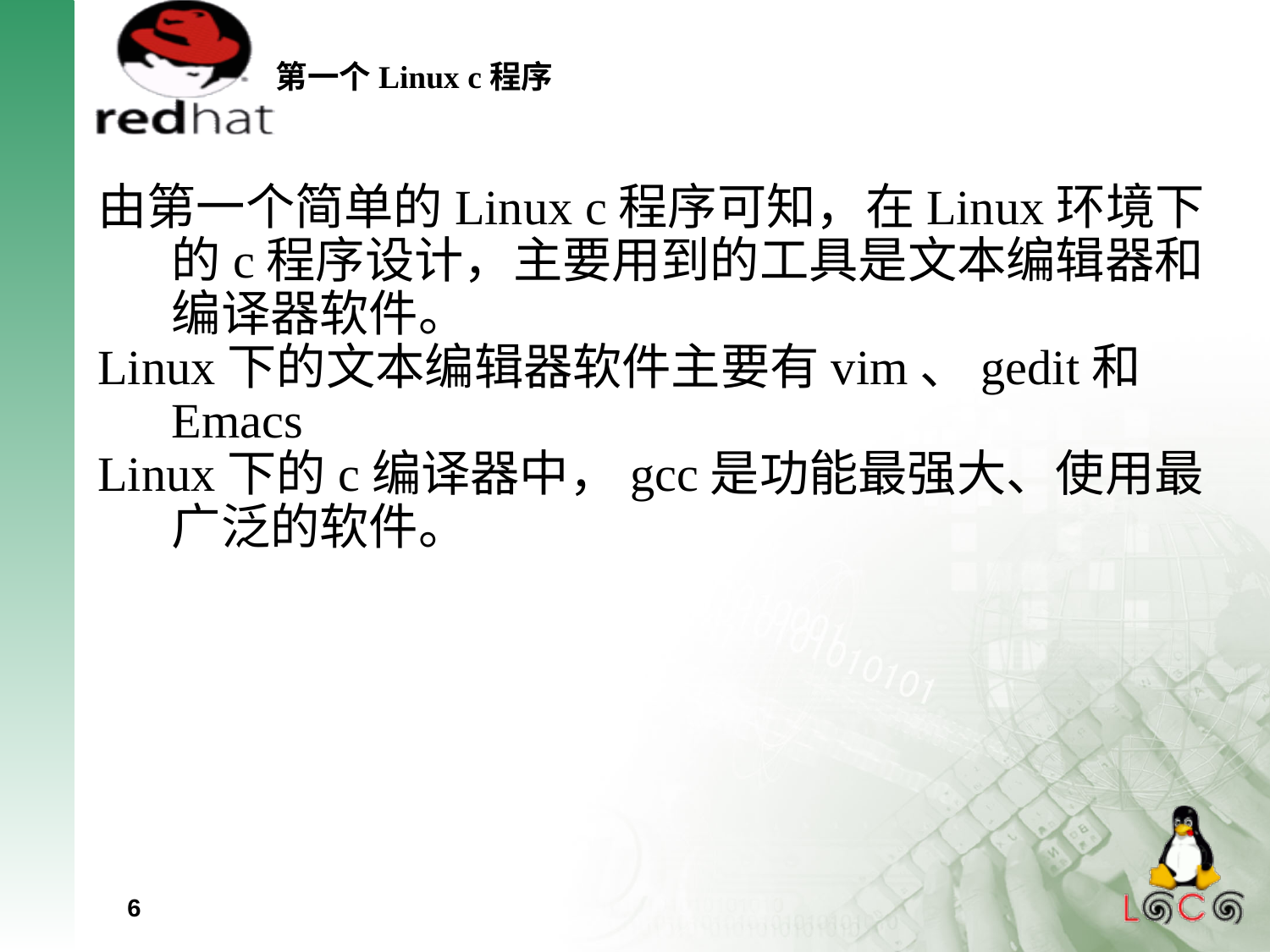

第一个Linux c程序
由第一个简单的Linux c程序可知，在Linux环境下的c程序设计，主要用到的工具是文本编辑器和编译器软件。
Linux下的文本编辑器软件主要有vim、gedit和Emacs
Linux下的c编译器中，gcc是功能最强大、使用最广泛的软件。
6